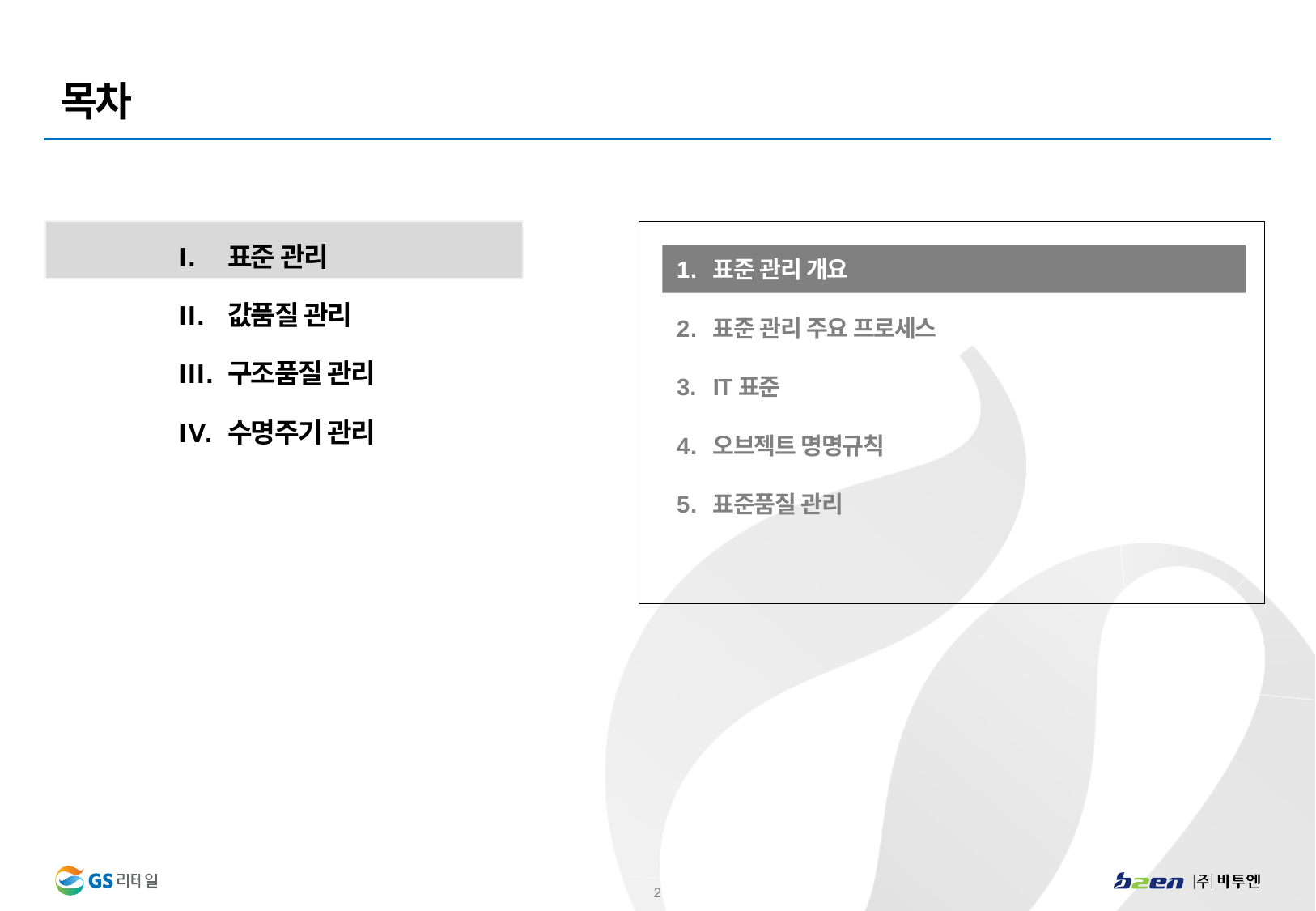

표준 관리
값품질 관리
구조품질 관리
수명주기 관리

표준 관리 개요
표준 관리 주요 프로세스
IT표준
오브젝트 명명규칙
표준품질 관리
2